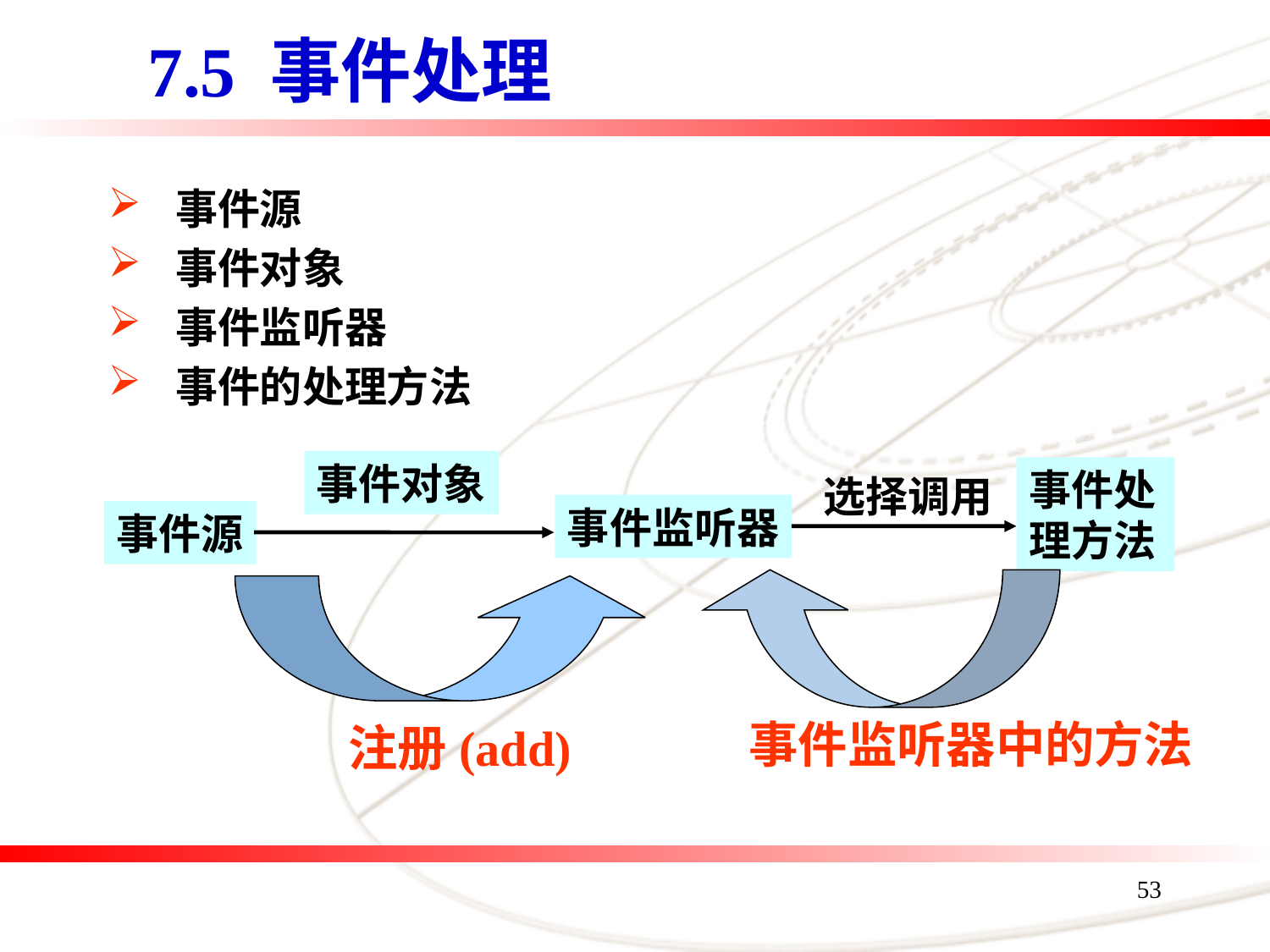

# 7.5 事件处理
 事件源
 事件对象
 事件监听器
 事件的处理方法

事件对象

事件处理方法
选择调用
事件监听器
事件源

事件监听器中的方法
注册(add)
53